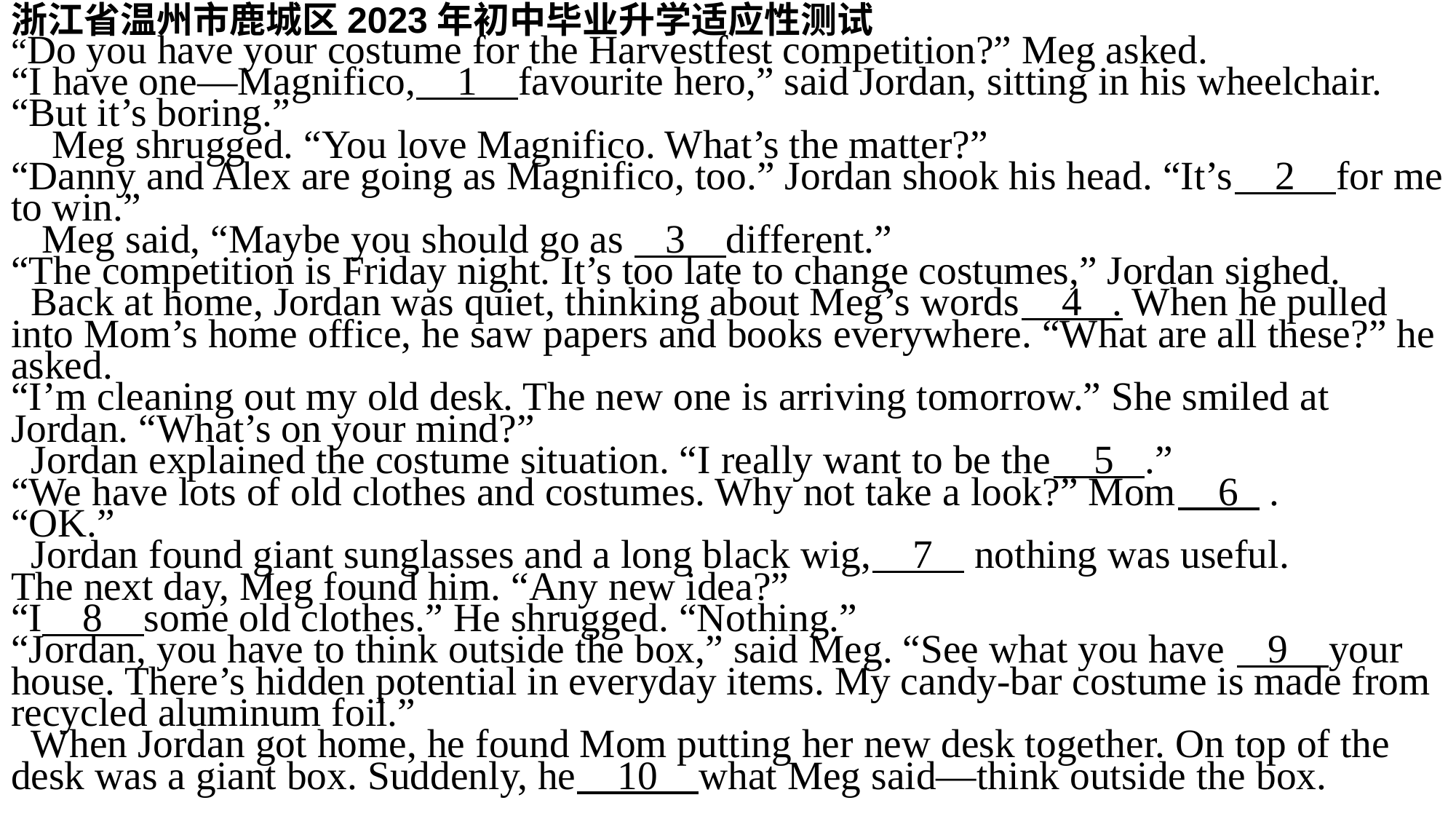

浙江省温州市鹿城区2023年初中毕业升学适应性测试
“Do you have your costume for the Harvestfest competition?” Meg asked.
“I have one—Magnifico,    1    favourite hero,” said Jordan, sitting in his wheelchair. “But it’s boring.”
    Meg shrugged. “You love Magnifico. What’s the matter?”
“Danny and Alex are going as Magnifico, too.” Jordan shook his head. “It’s    2    for me to win.”
   Meg said, “Maybe you should go as    3    different.”
“The competition is Friday night. It’s too late to change costumes,” Jordan sighed.
  Back at home, Jordan was quiet, thinking about Meg’s words    4   . When he pulled into Mom’s home office, he saw papers and books everywhere. “What are all these?” he asked.
“I’m cleaning out my old desk. The new one is arriving tomorrow.” She smiled at Jordan. “What’s on your mind?”
  Jordan explained the costume situation. “I really want to be the    5   .”
“We have lots of old clothes and costumes. Why not take a look?” Mom    6   .
“OK.”
  Jordan found giant sunglasses and a long black wig,    7    nothing was useful.
The next day, Meg found him. “Any new idea?”
“I    8    some old clothes.” He shrugged. “Nothing.”
“Jordan, you have to think outside the box,” said Meg. “See what you have    9    your house. There’s hidden potential in everyday items. My candy-bar costume is made from recycled aluminum foil.”
  When Jordan got home, he found Mom putting her new desk together. On top of the desk was a giant box. Suddenly, he    10    what Meg said—think outside the box.